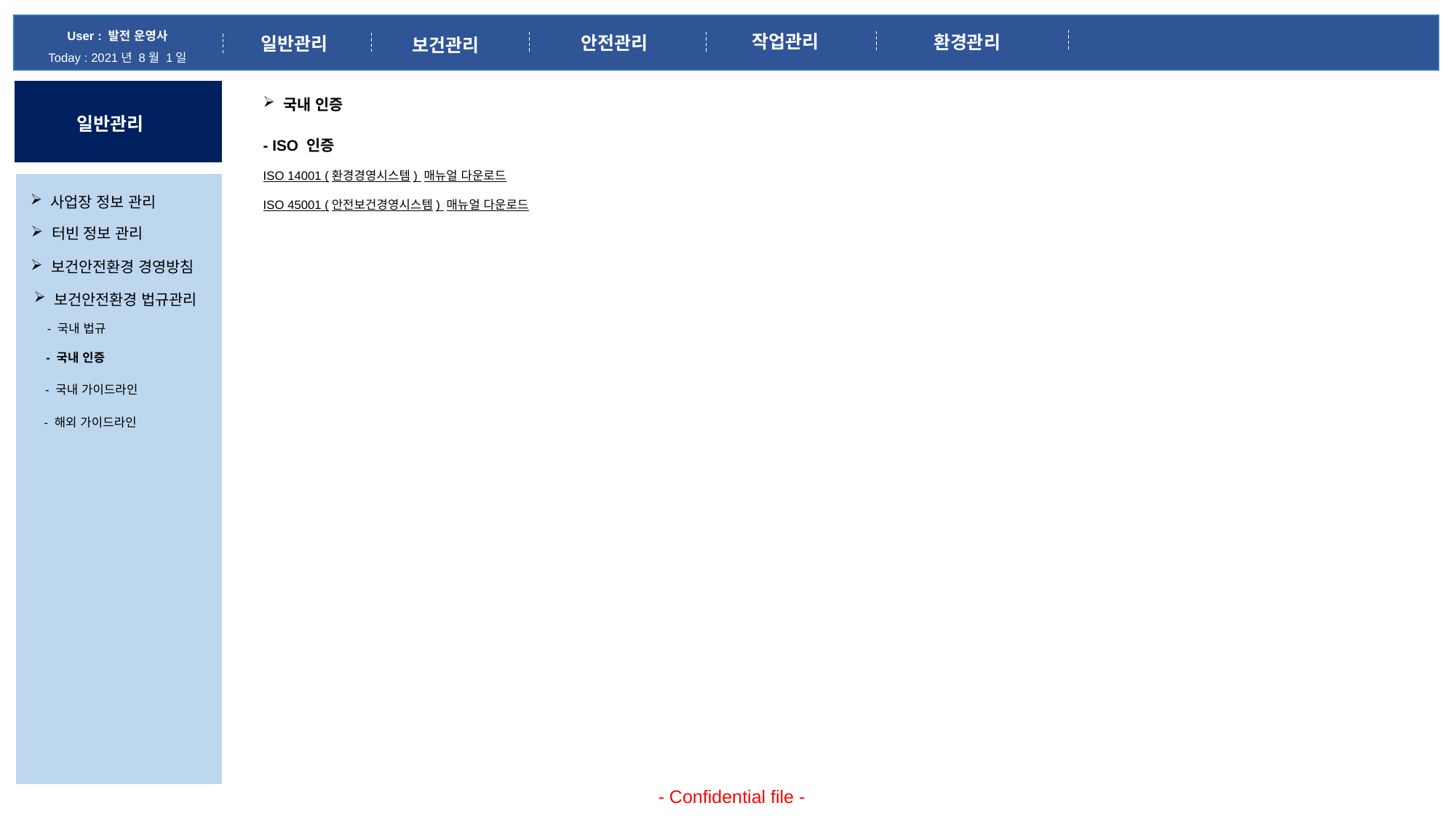

User : 발전 운영사
Today : 2021년 8월 1일
작업관리
환경관리
안전관리
일반관리
보건관리

국내 인증
일반관리
- ISO 인증

ISO 14001 (환경경영시스템) 매뉴얼 다운로드

ISO 45001 (안전보건경영시스템) 매뉴얼 다운로드

사업장 정보 관리
터빈 정보 관리
보건안전환경 경영방침
보건안전환경 법규관리
- 국내 법규
- 국내 인증
- 국내 가이드라인
- 해외 가이드라인
- Confidential file -